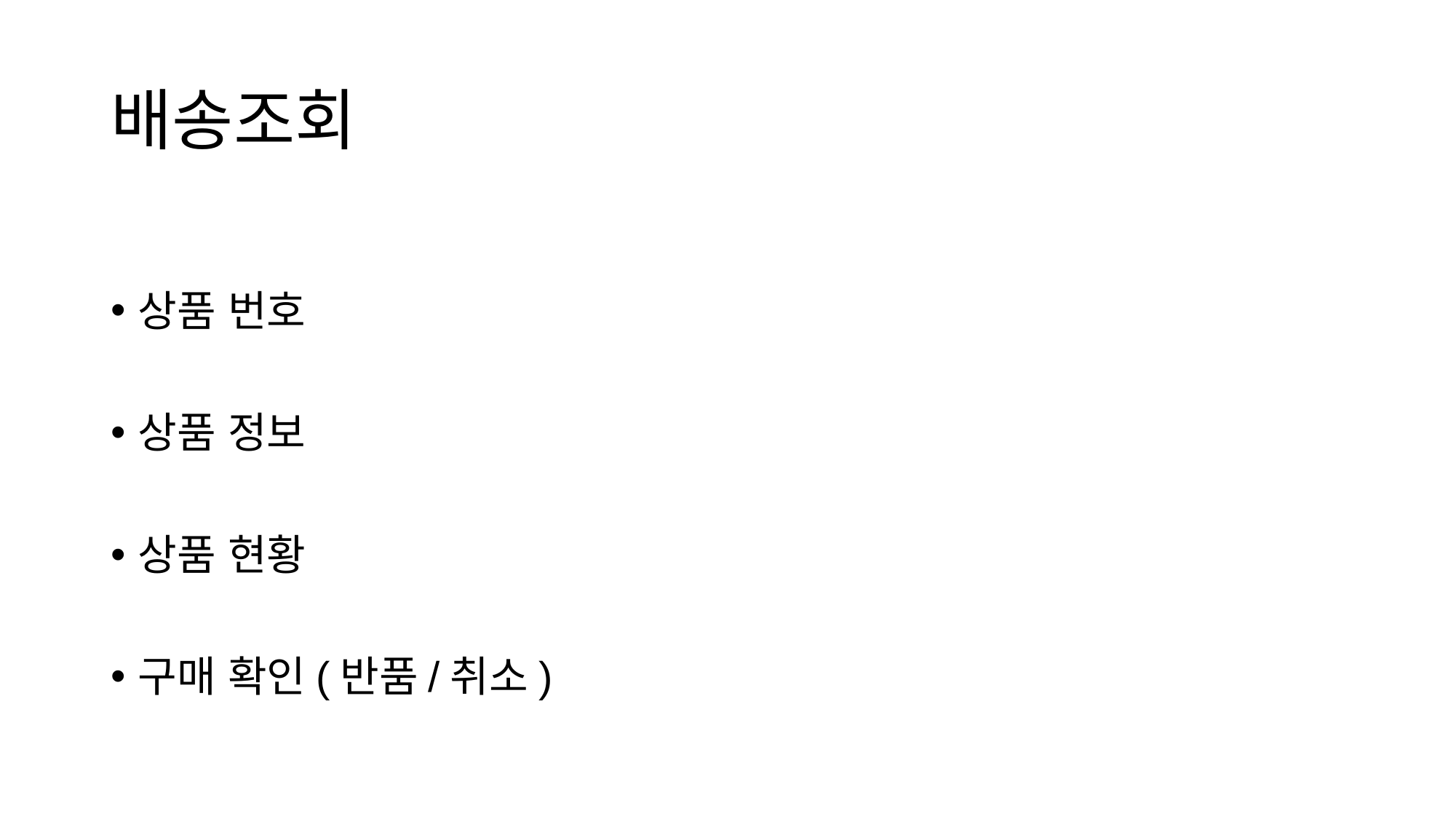

# 배송조회

상품 번호

상품 정보

상품 현황

구매 확인(반품/취소)